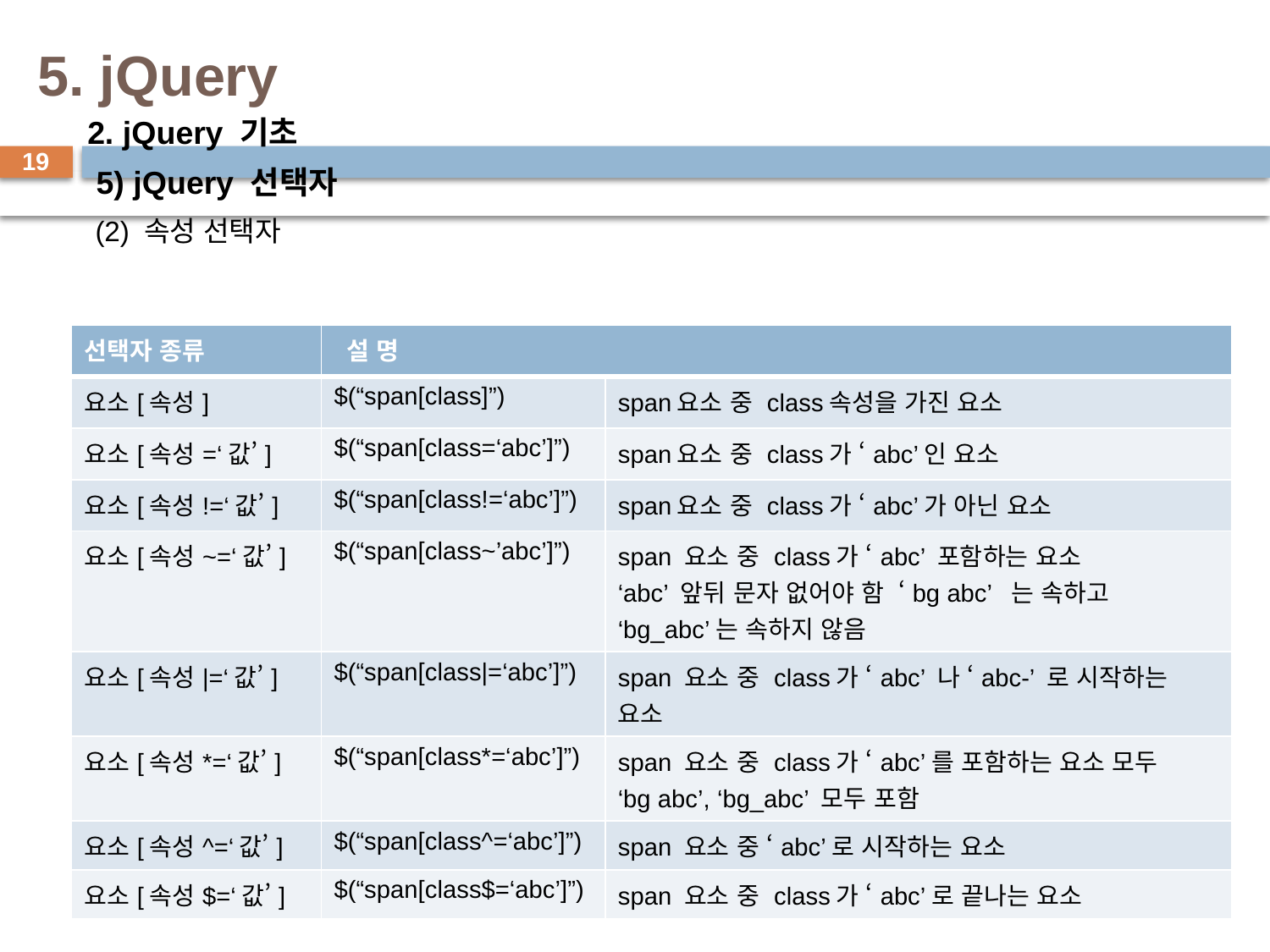

# 5. jQuery
2. jQuery 기초
 5) jQuery 선택자
 (2) 속성 선택자

19
| 선택자 종류 | 설 명 |  |
| --- | --- | --- |
| 요소[속성] | $(“span[class]”) | span요소 중 class속성을 가진 요소 |
| 요소[속성=‘값’] | $(“span[class=‘abc’]”) | span요소 중 class가 ‘abc’인 요소 |
| 요소[속성!=‘값’] | $(“span[class!=‘abc’]”) | span요소 중 class가 ‘abc’가 아닌 요소 |
| 요소[속성~=‘값’] | $(“span[class~’abc’]”) | span 요소 중 class가 ‘abc’ 포함하는 요소 ‘abc’ 앞뒤 문자 없어야 함 ‘bg abc’ 는 속하고 ‘bg\_abc’는 속하지 않음 |
| 요소[속성|=‘값’] | $(“span[class|=‘abc’]”) | span 요소 중 class가 ‘abc’ 나 ‘abc-’ 로 시작하는 요소 |
| 요소[속성\*=‘값’] | $(“span[class\*=‘abc’]”) | span 요소 중 class가 ‘abc’를 포함하는 요소 모두 ‘bg abc’, ‘bg\_abc’ 모두 포함 |
| 요소[속성^=‘값’] | $(“span[class^=‘abc’]”) | span 요소 중 ‘abc’로 시작하는 요소 |
| 요소[속성$=‘값’] | $(“span[class$=‘abc’]”) | span 요소 중 class가 ‘abc’로 끝나는 요소 |